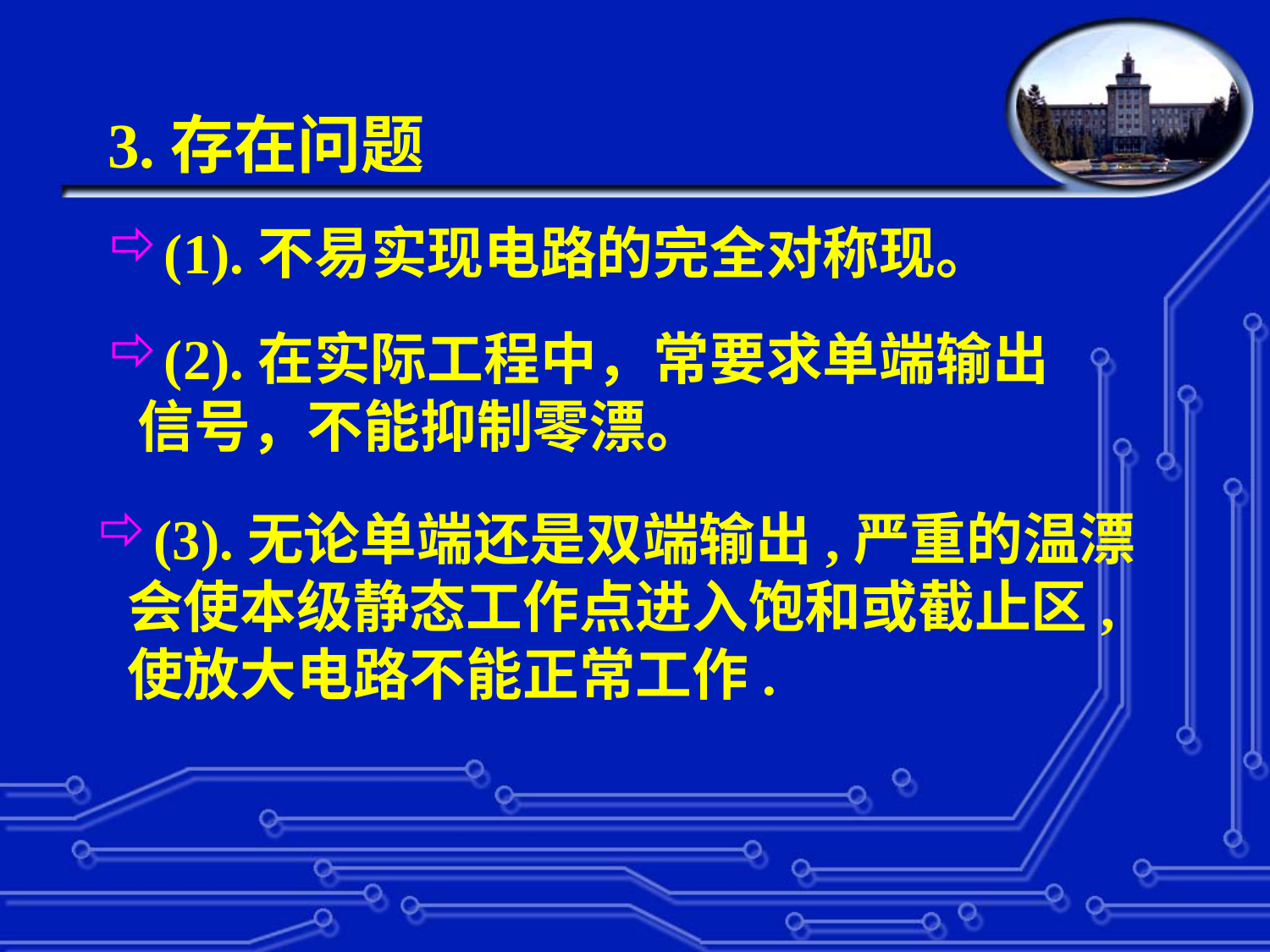

3.存在问题
(1).不易实现电路的完全对称现。
(2).在实际工程中，常要求单端输出信号，不能抑制零漂。
(3).无论单端还是双端输出,严重的温漂会使本级静态工作点进入饱和或截止区,使放大电路不能正常工作.